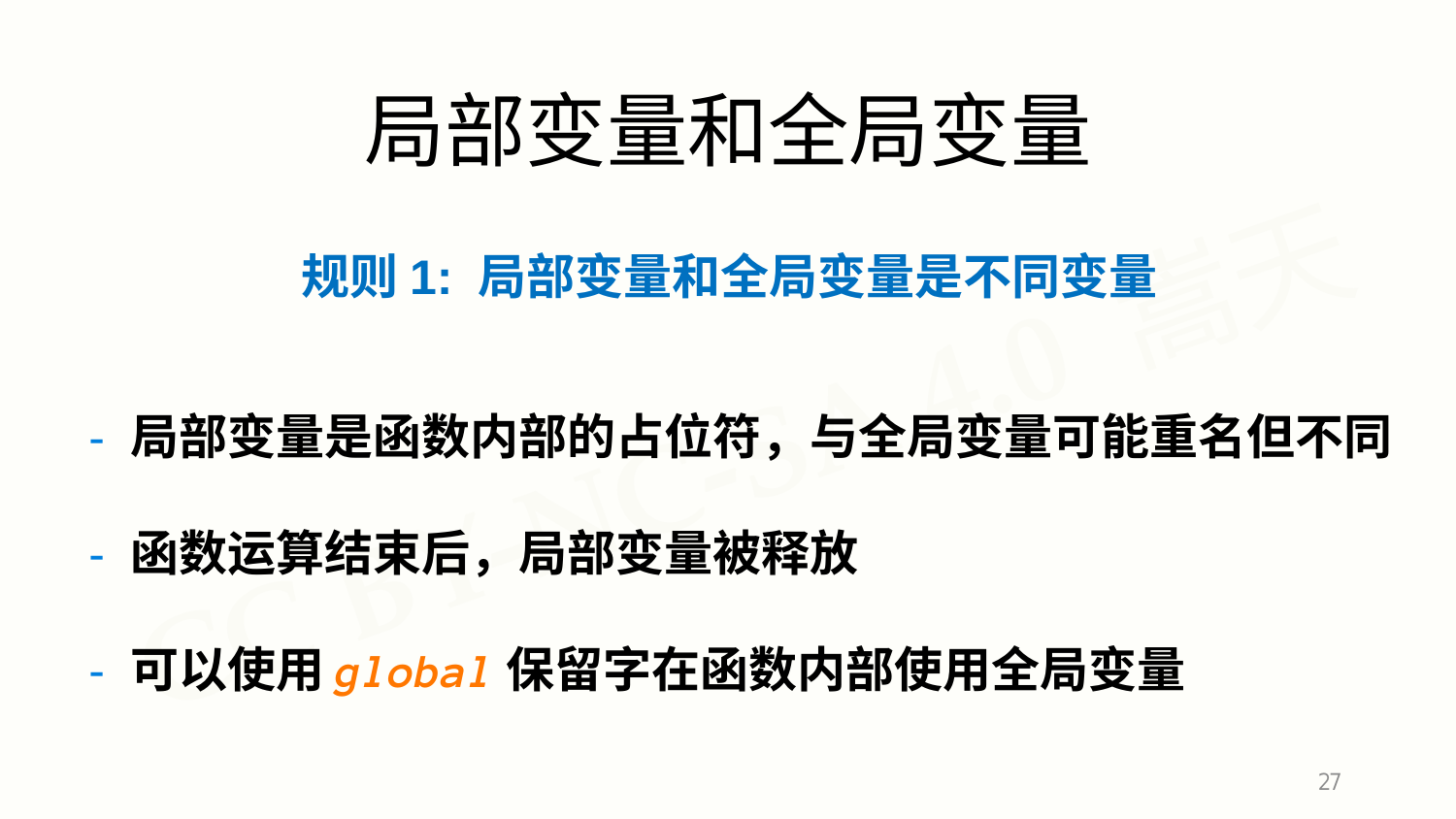

局部变量和全局变量
规则1: 局部变量和全局变量是不同变量
- 局部变量是函数内部的占位符，与全局变量可能重名但不同
- 函数运算结束后，局部变量被释放
- 可以使用global保留字在函数内部使用全局变量
27